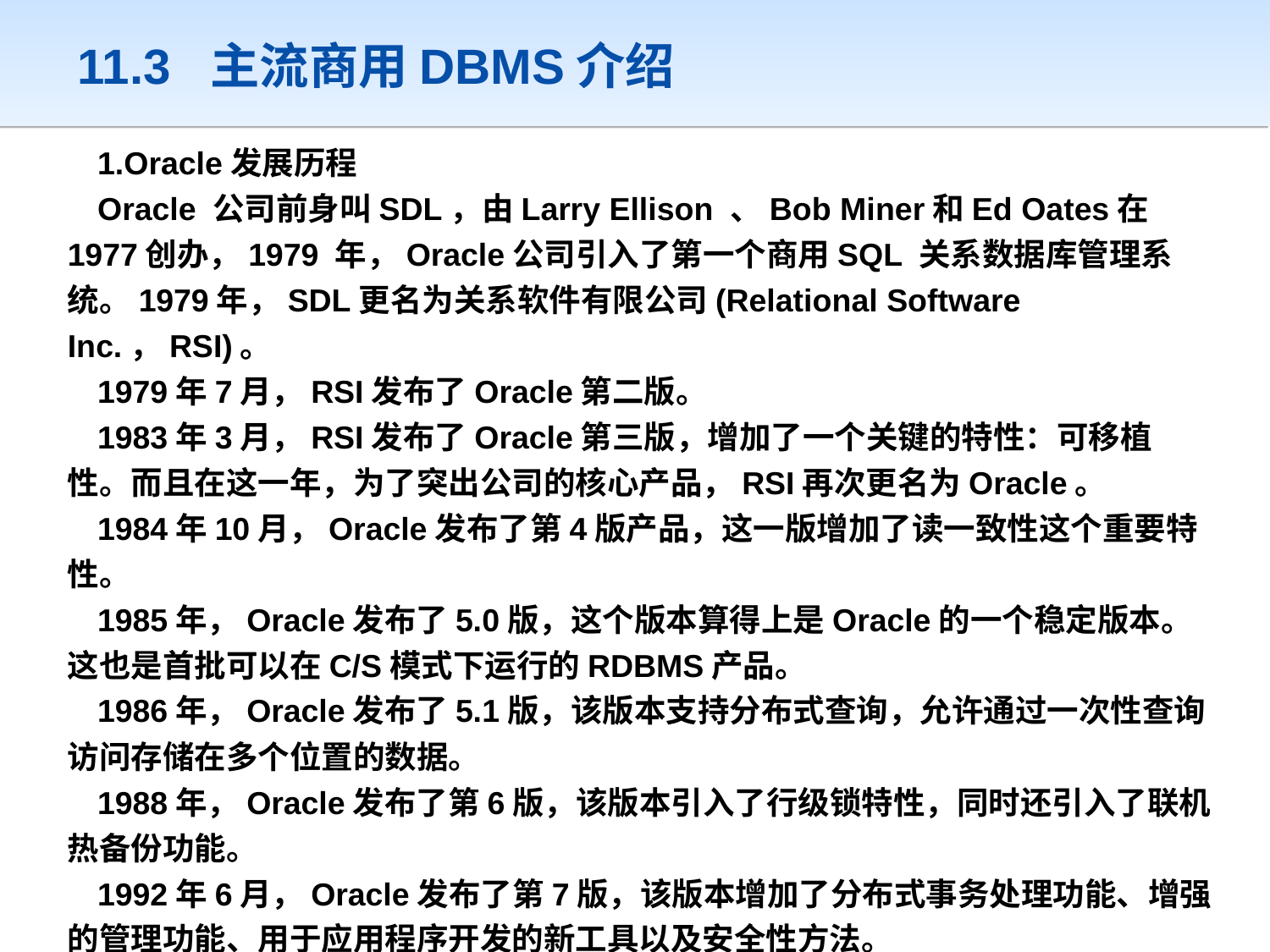

# 11.3  主流商用DBMS介绍
1.Oracle发展历程
Oracle 公司前身叫SDL，由Larry Ellison 、Bob Miner和Ed Oates在1977创办，1979 年，Oracle公司引入了第一个商用SQL 关系数据库管理系统。1979年，SDL更名为关系软件有限公司(Relational Software Inc.，RSI)。
1979年7月，RSI发布了Oracle第二版。
1983年3月，RSI发布了Oracle第三版，增加了一个关键的特性：可移植性。而且在这一年，为了突出公司的核心产品，RSI再次更名为Oracle。
1984年10月，Oracle发布了第4版产品，这一版增加了读一致性这个重要特性。
1985年，Oracle发布了5.0版，这个版本算得上是Oracle的一个稳定版本。这也是首批可以在C/S模式下运行的RDBMS产品。
1986年，Oracle发布了5.1版，该版本支持分布式查询，允许通过一次性查询访问存储在多个位置的数据。
1988年，Oracle发布了第6版，该版本引入了行级锁特性，同时还引入了联机热备份功能。
1992年6月，Oracle发布了第7版，该版本增加了分布式事务处理功能、增强的管理功能、用于应用程序开发的新工具以及安全性方法。
1997年6月，Oracle第8版发布，该版本支持面向对象的开发及新的多媒体应用，该版本也为支持Internet、网络计算等奠定了基础。